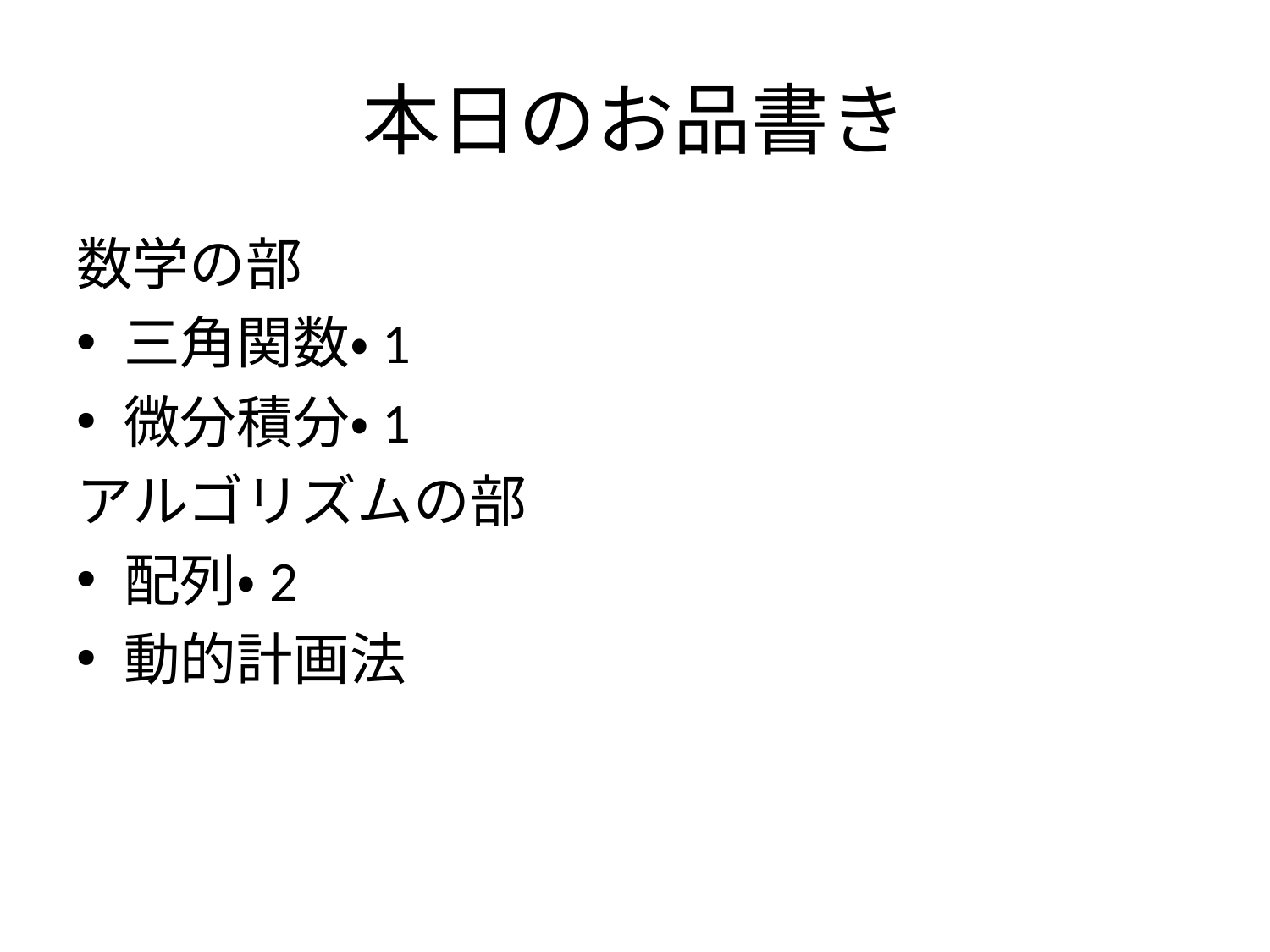

# 本日のお品書き
数学の部
三角関数・1
微分積分・1
アルゴリズムの部
配列・2
動的計画法